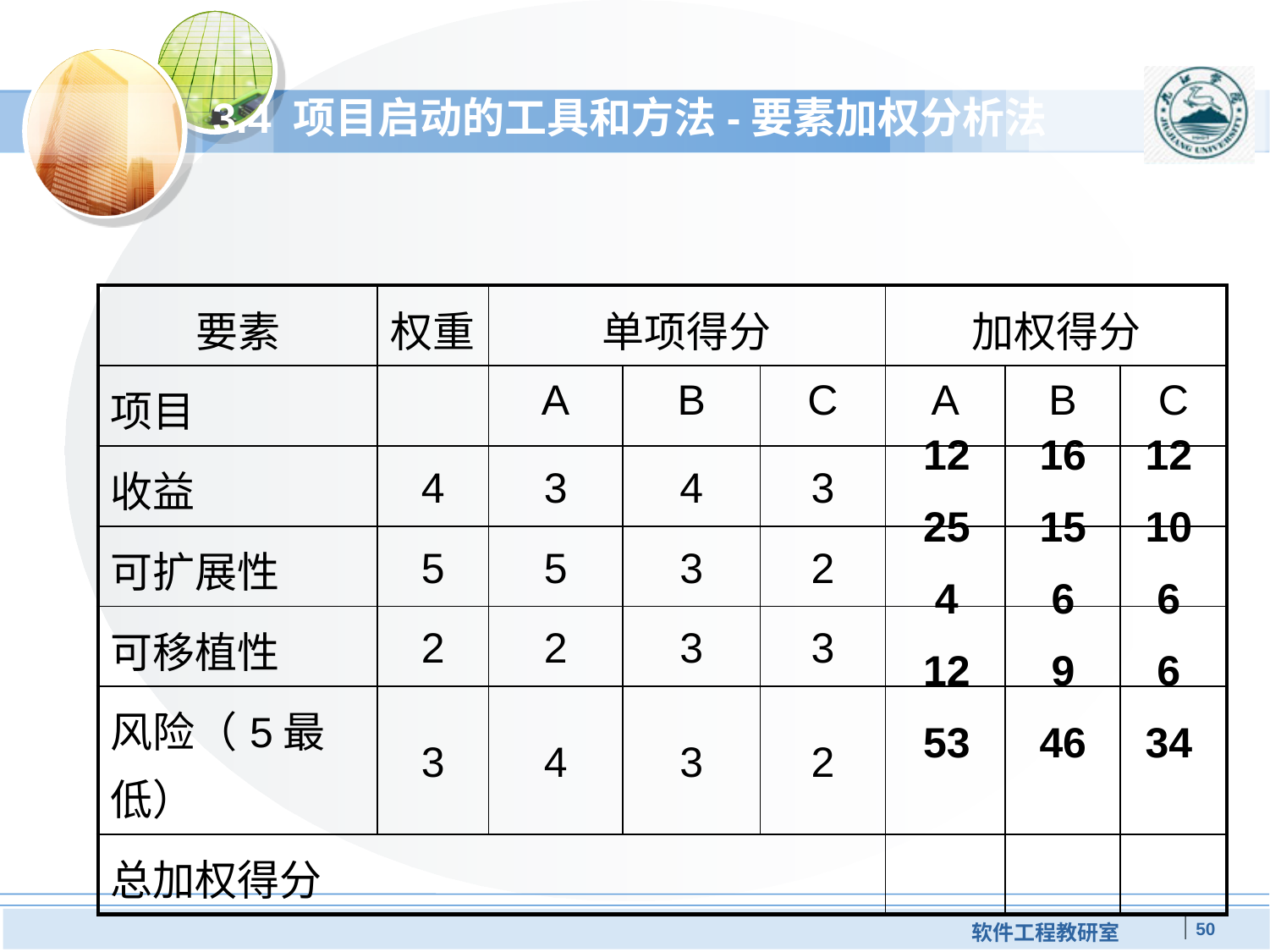

# 3.4 项目启动的工具和方法-要素加权分析法
| 要素 | 权重 | 单项得分 |  |  | 加权得分 |  |  |
| --- | --- | --- | --- | --- | --- | --- | --- |
| 项目 |  | A | B | C | A | B | C |
| 收益 | 4 | 3 | 4 | 3 |  |  |  |
| 可扩展性 | 5 | 5 | 3 | 2 |  |  |  |
| 可移植性 | 2 | 2 | 3 | 3 |  |  |  |
| 风险（5最低） | 3 | 4 | 3 | 2 |  |  |  |
| 总加权得分 |  |  |  |  |  |  |  |
12
25
4
12
53
16
15
6
9
46
12
10
6
6
34